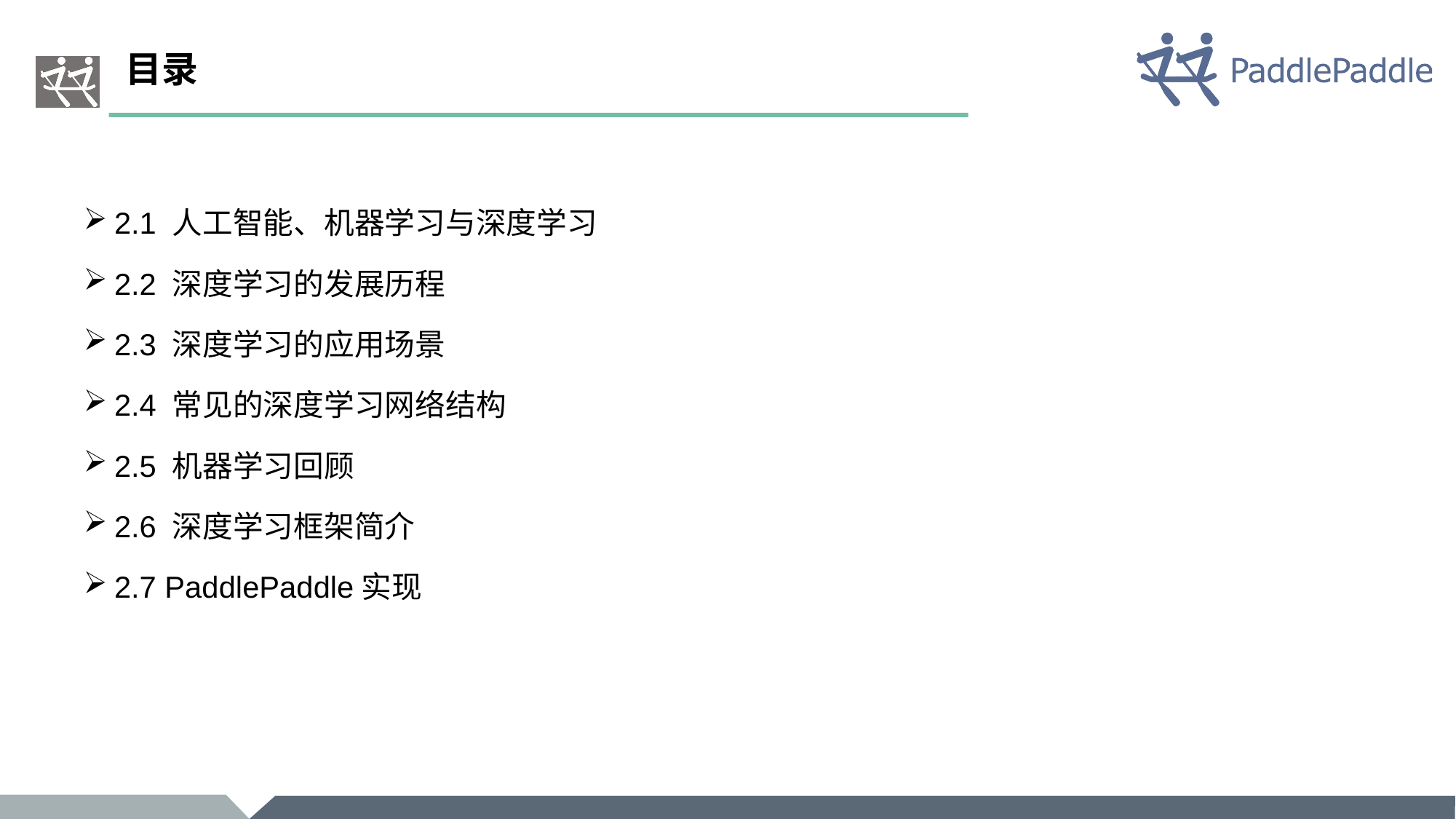

# 目录

2.1 人工智能、机器学习与深度学习
2.2 深度学习的发展历程
2.3 深度学习的应用场景
2.4 常见的深度学习网络结构
2.5 机器学习回顾
2.6 深度学习框架简介
2.7 PaddlePaddle实现